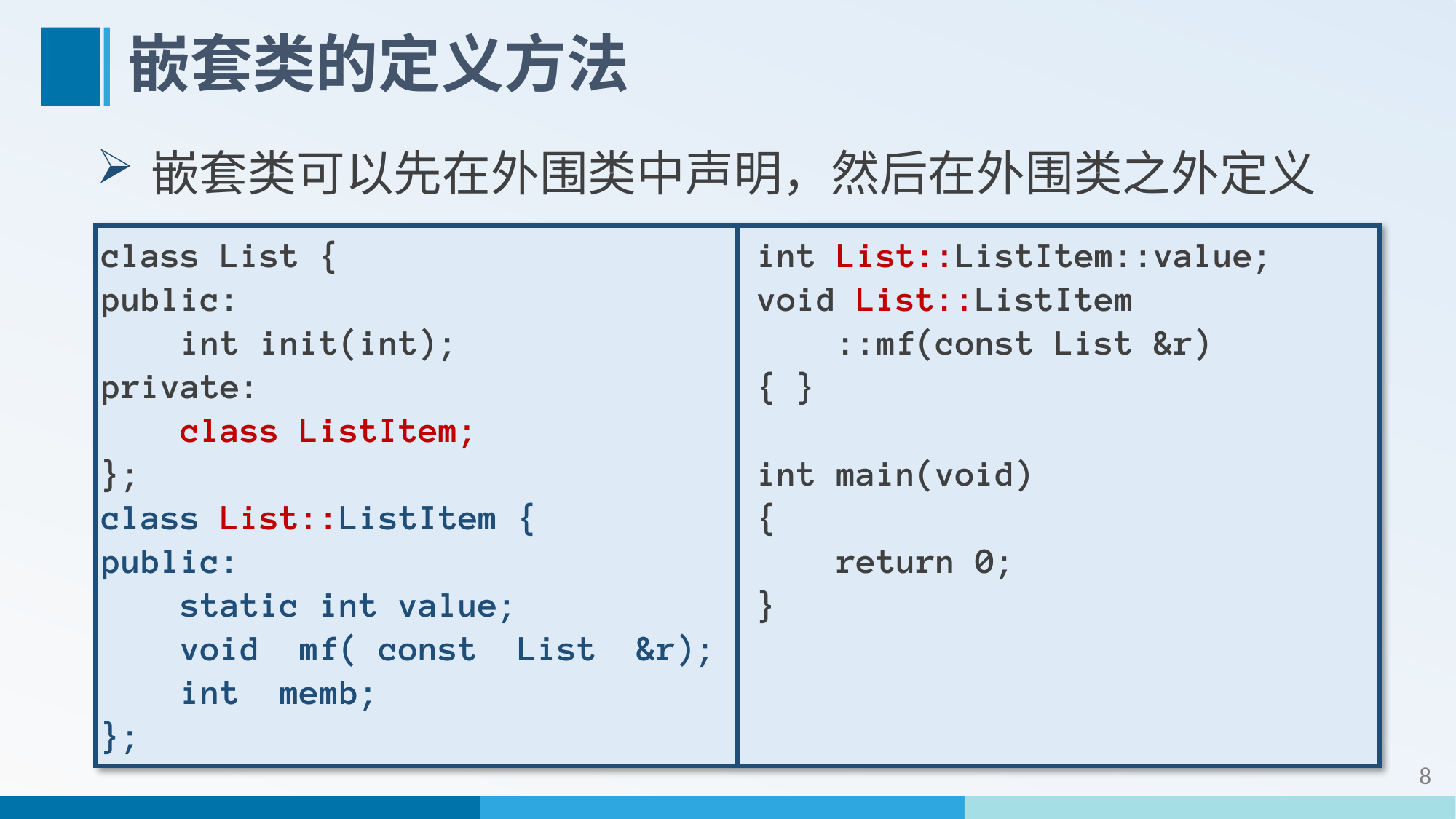

# 嵌套类的定义方法
嵌套类可以先在外围类中声明，然后在外围类之外定义
class List {
public:
    int init(int);
private:
    class ListItem;
};
class List::ListItem {
public:
    static int value;
    void  mf( const  List  &r);
    int  memb;
};

int List::ListItem::value;
void List::ListItem
    ::mf(const List &r)
{ }

int main(void)
{
    return 0;
}